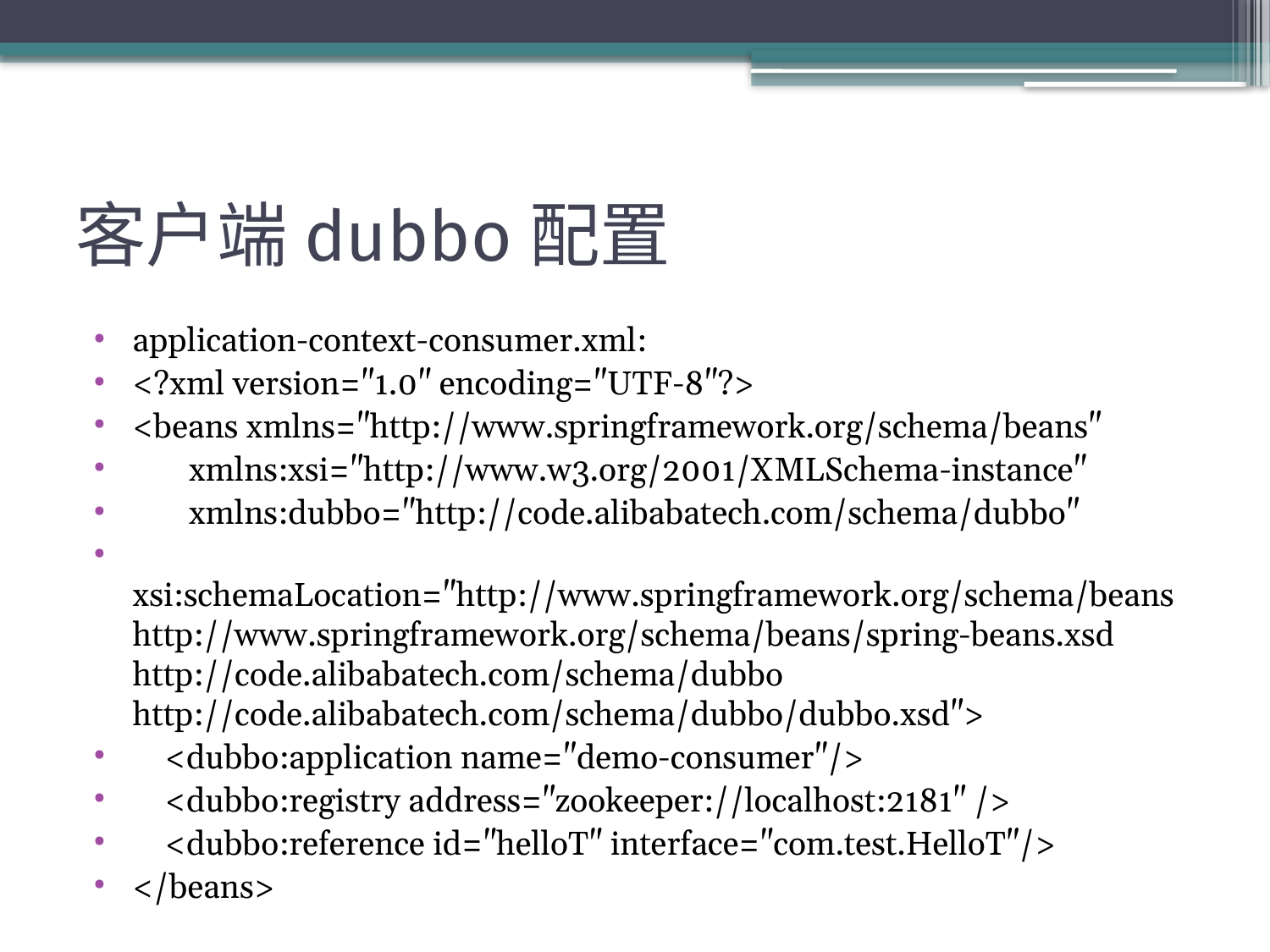

# 客户端dubbo配置
application-context-consumer.xml:
<?xml version="1.0" encoding="UTF-8"?>
<beans xmlns="http://www.springframework.org/schema/beans"
       xmlns:xsi="http://www.w3.org/2001/XMLSchema-instance"
       xmlns:dubbo="http://code.alibabatech.com/schema/dubbo"
       xsi:schemaLocation="http://www.springframework.org/schema/beans http://www.springframework.org/schema/beans/spring-beans.xsd http://code.alibabatech.com/schema/dubbo http://code.alibabatech.com/schema/dubbo/dubbo.xsd">
    <dubbo:application name="demo-consumer"/>
    <dubbo:registry address="zookeeper://localhost:2181" />
    <dubbo:reference id="helloT" interface="com.test.HelloT"/>
</beans>